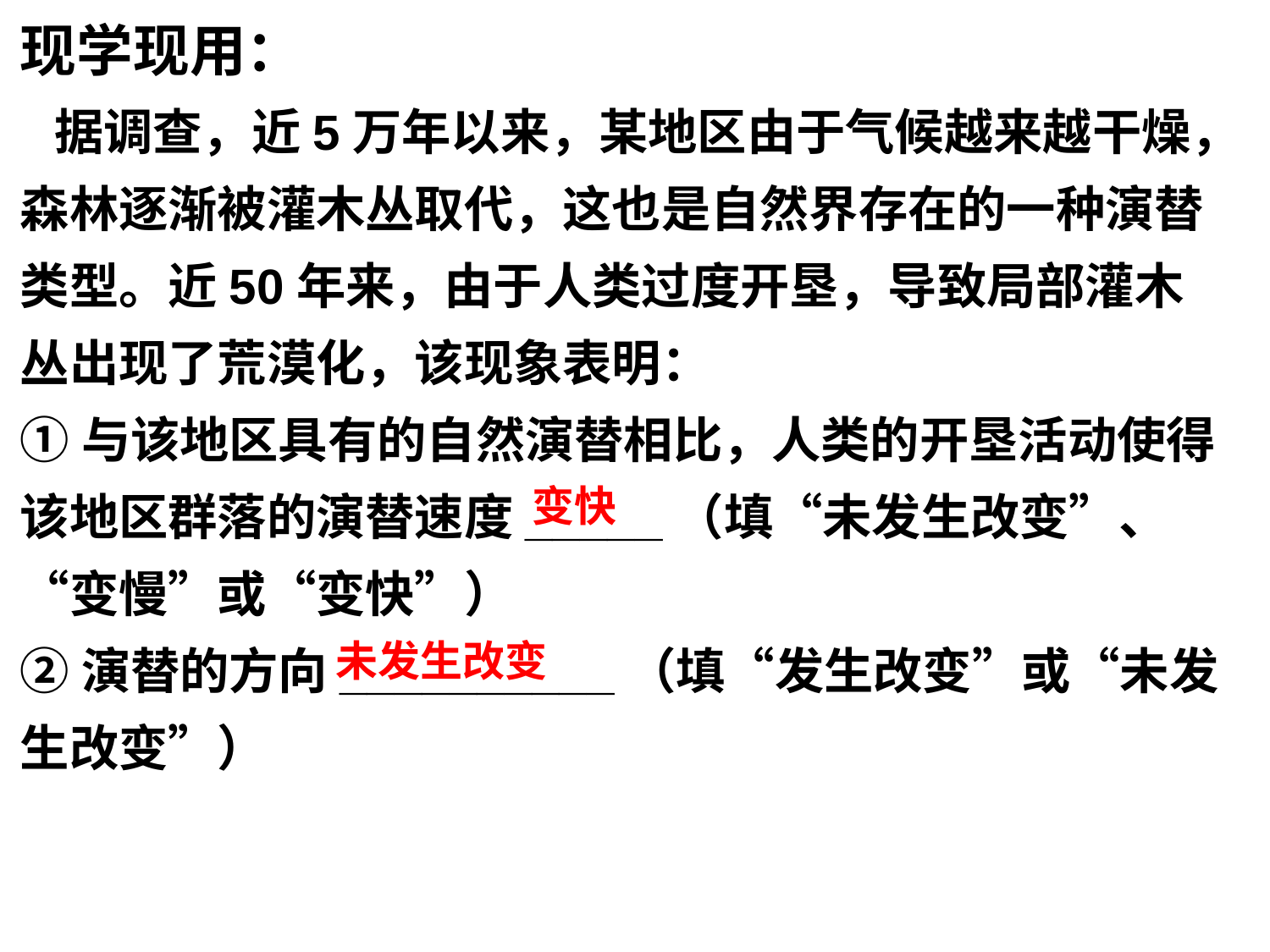

现学现用：
  据调查，近5万年以来，某地区由于气候越来越干燥，森林逐渐被灌木丛取代，这也是自然界存在的一种演替类型。近50年来，由于人类过度开垦，导致局部灌木丛出现了荒漠化，该现象表明：
①与该地区具有的自然演替相比，人类的开垦活动使得该地区群落的演替速度_____（填“未发生改变”、“变慢”或“变快”）
②演替的方向__________（填“发生改变”或“未发生改变”）
变快
未发生改变